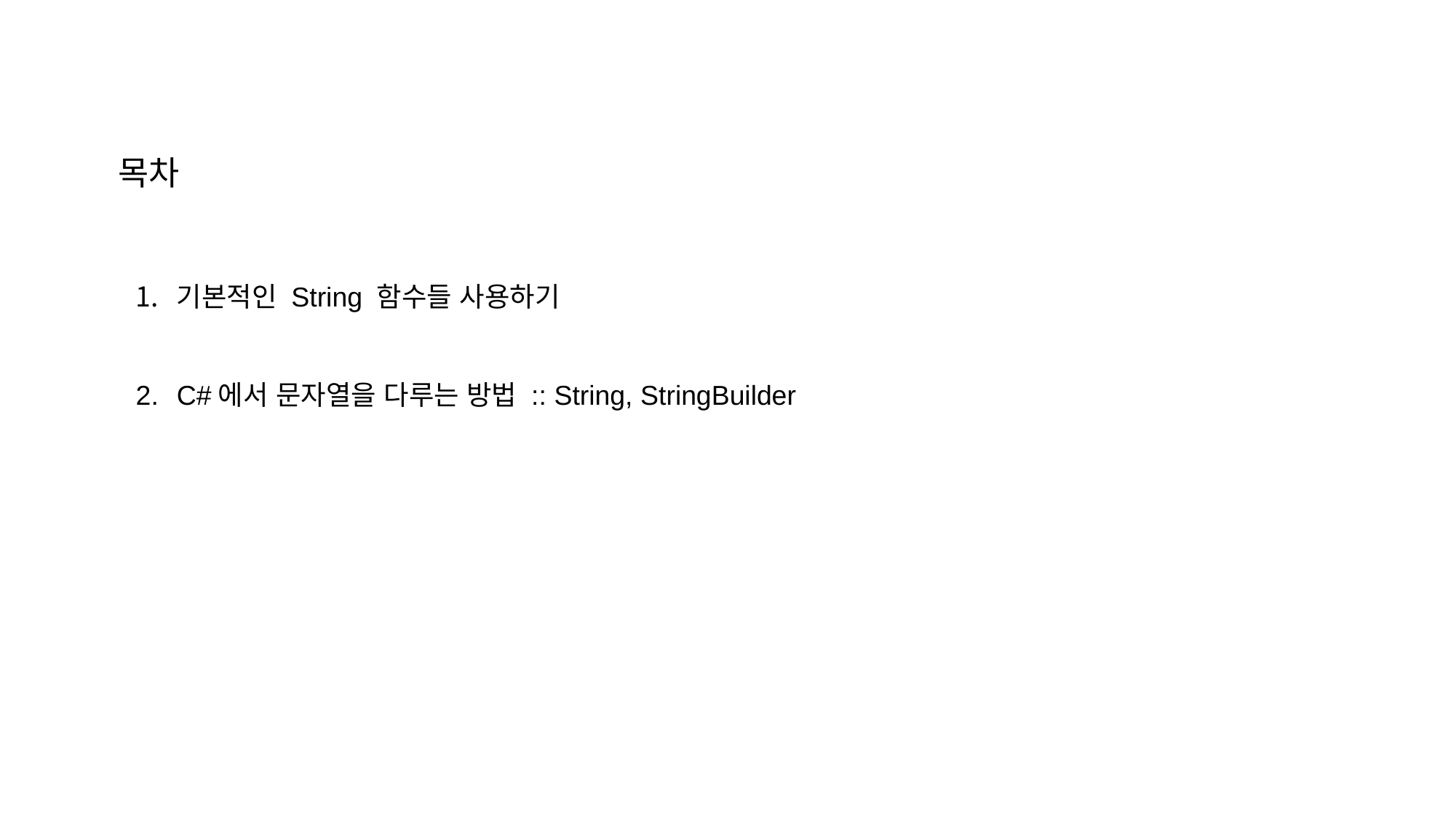

목차
기본적인 String 함수들 사용하기

C#에서 문자열을 다루는 방법 :: String, StringBuilder